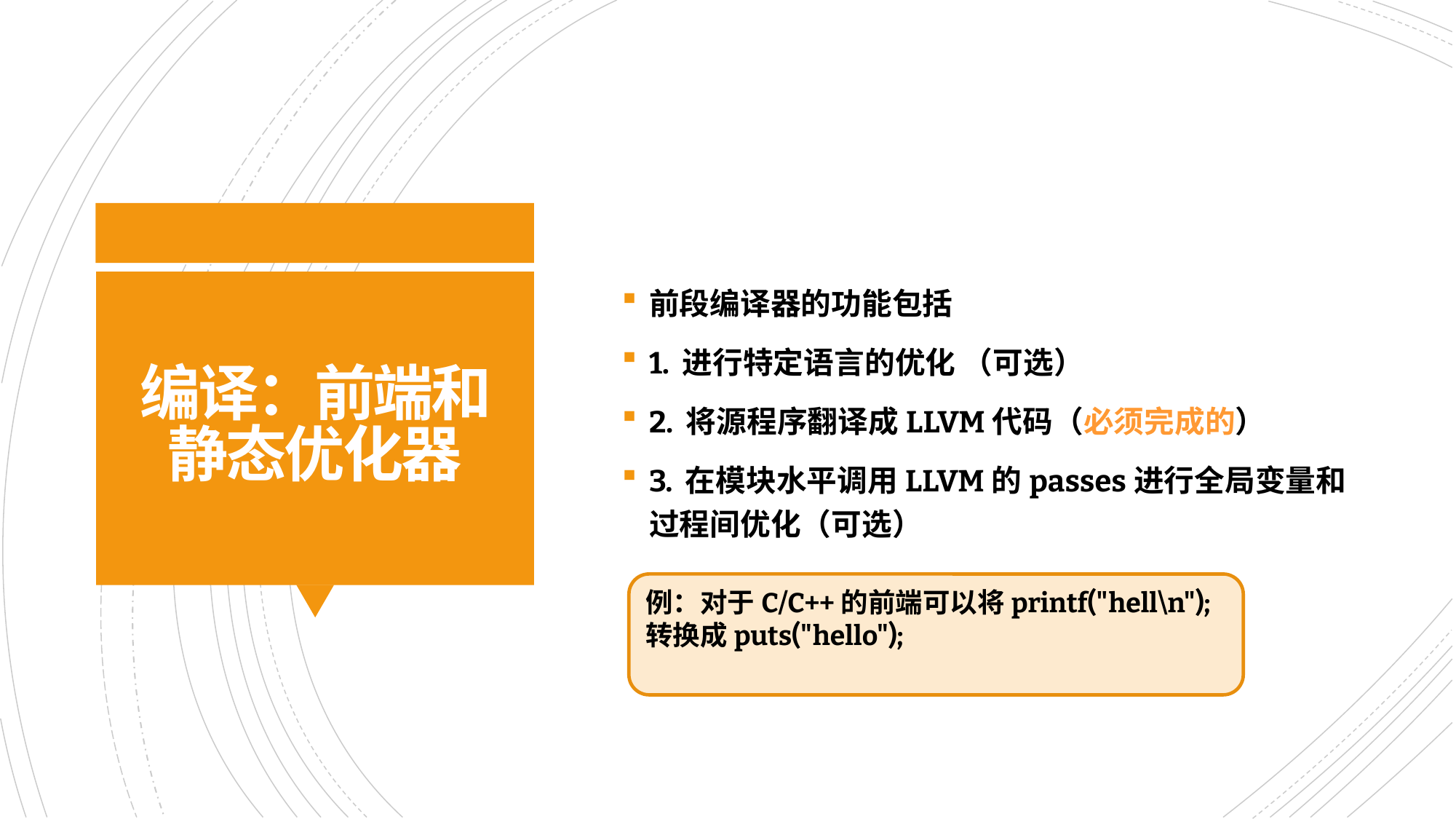

前段编译器的功能包括
1. 进行特定语言的优化 （可选）
2. 将源程序翻译成LLVM代码（必须完成的）
3. 在模块水平调用LLVM的passes进行全局变量和过程间优化（可选）
# 编译：前端和静态优化器
例：对于C/C++的前端可以将printf("hell\n"); 转换成puts("hello");